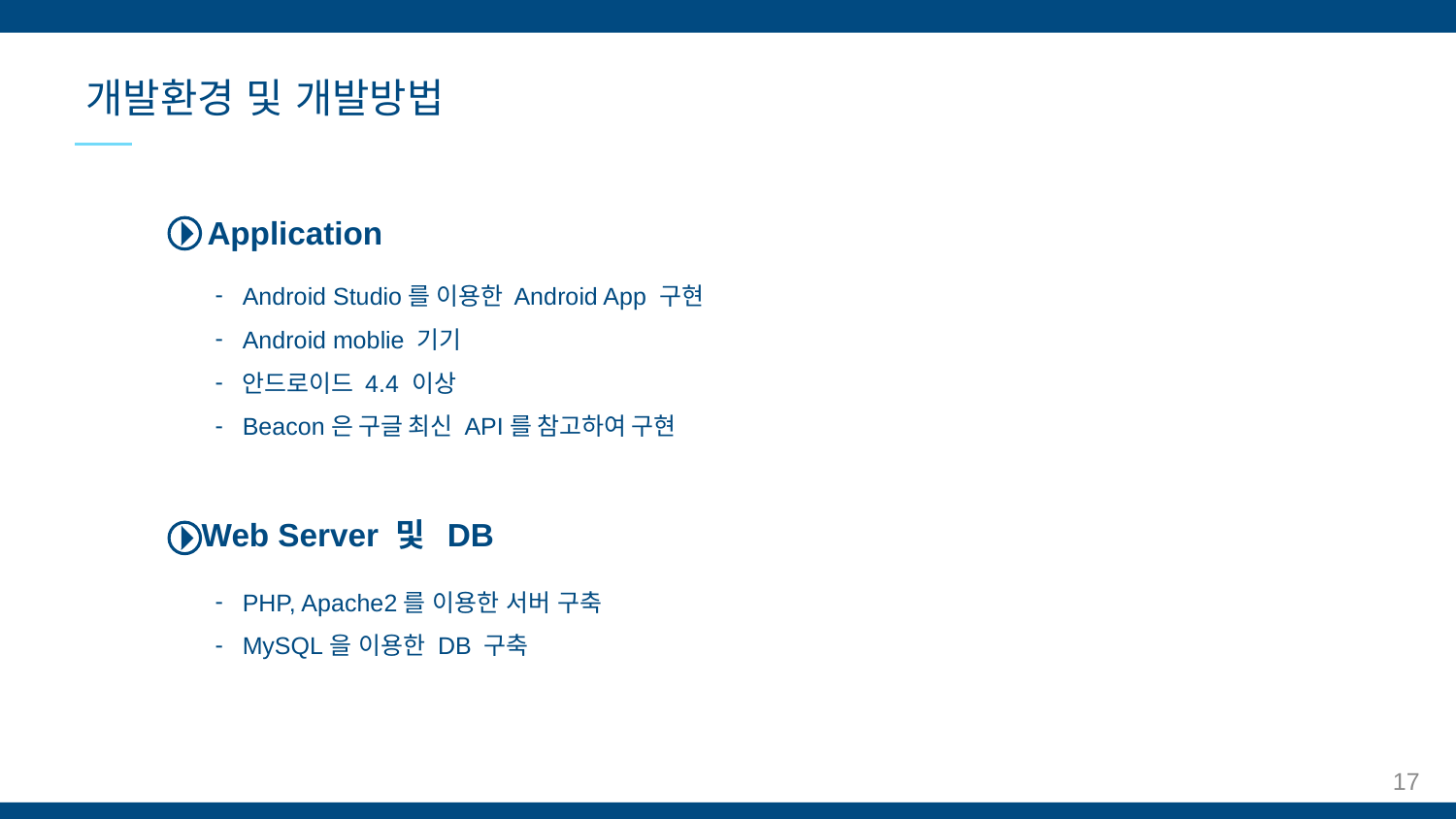

개발환경 및 개발방법
Application

Android Studio를 이용한 Android App 구현
Android moblie 기기
안드로이드 4.4 이상
Beacon은 구글 최신 API를 참고하여 구현
Web Server 및  DB

PHP, Apache2를 이용한 서버 구축
MySQL을 이용한 DB 구축
17